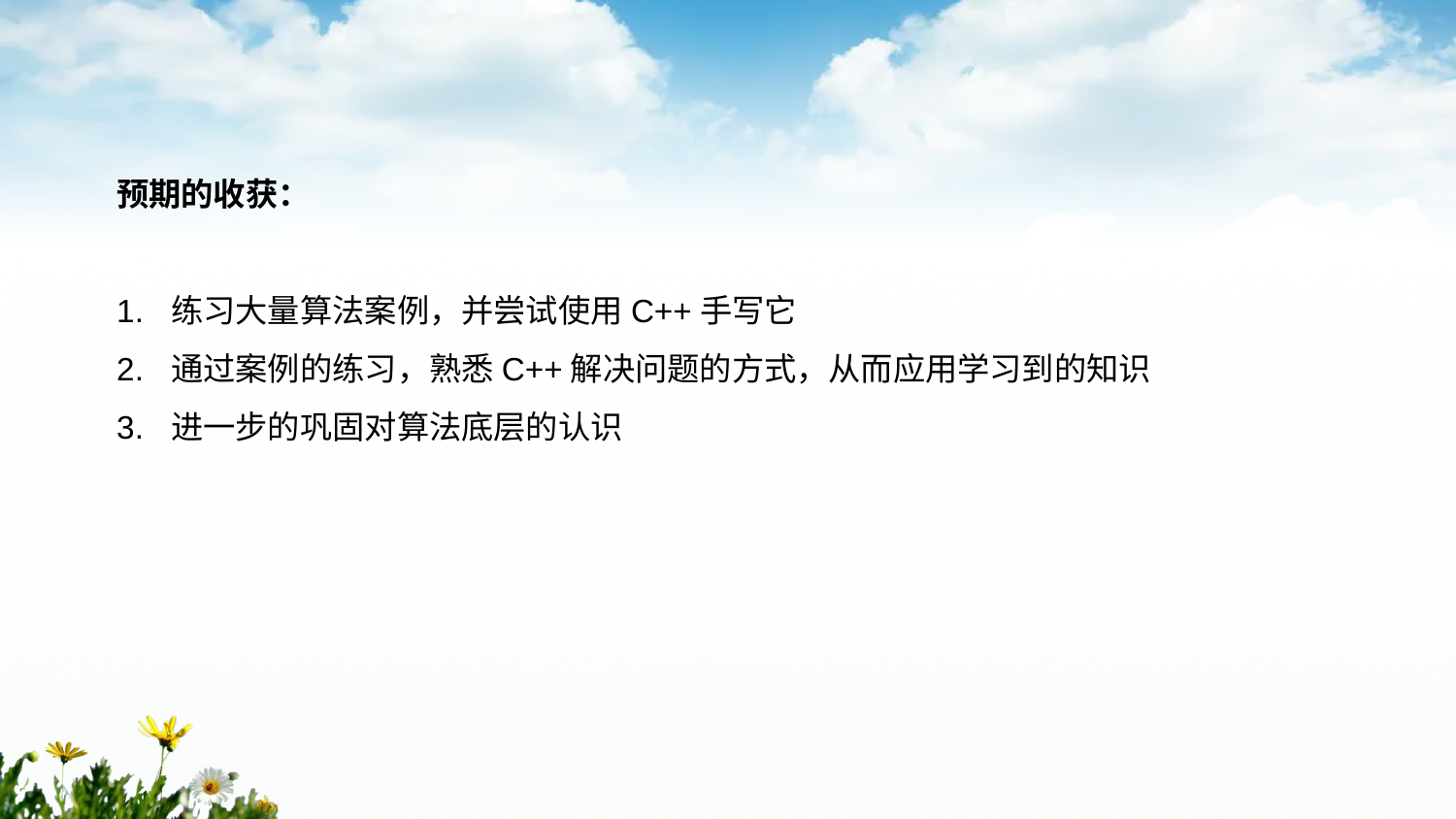

预期的收获：

练习大量算法案例，并尝试使用C++手写它
通过案例的练习，熟悉C++解决问题的方式，从而应用学习到的知识
进一步的巩固对算法底层的认识